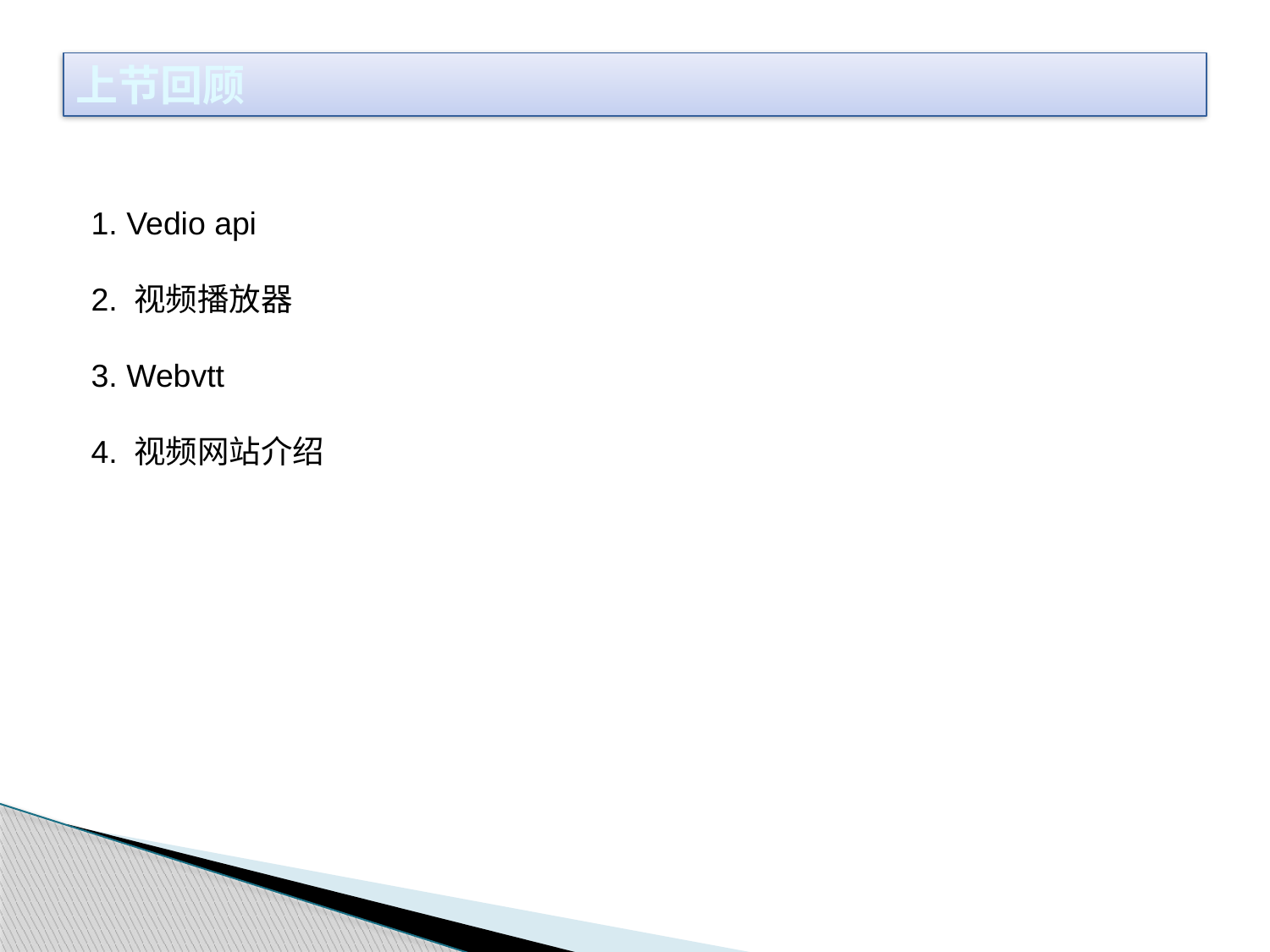

上节回顾

1. Vedio api

2. 视频播放器

3. Webvtt

4. 视频网站介绍